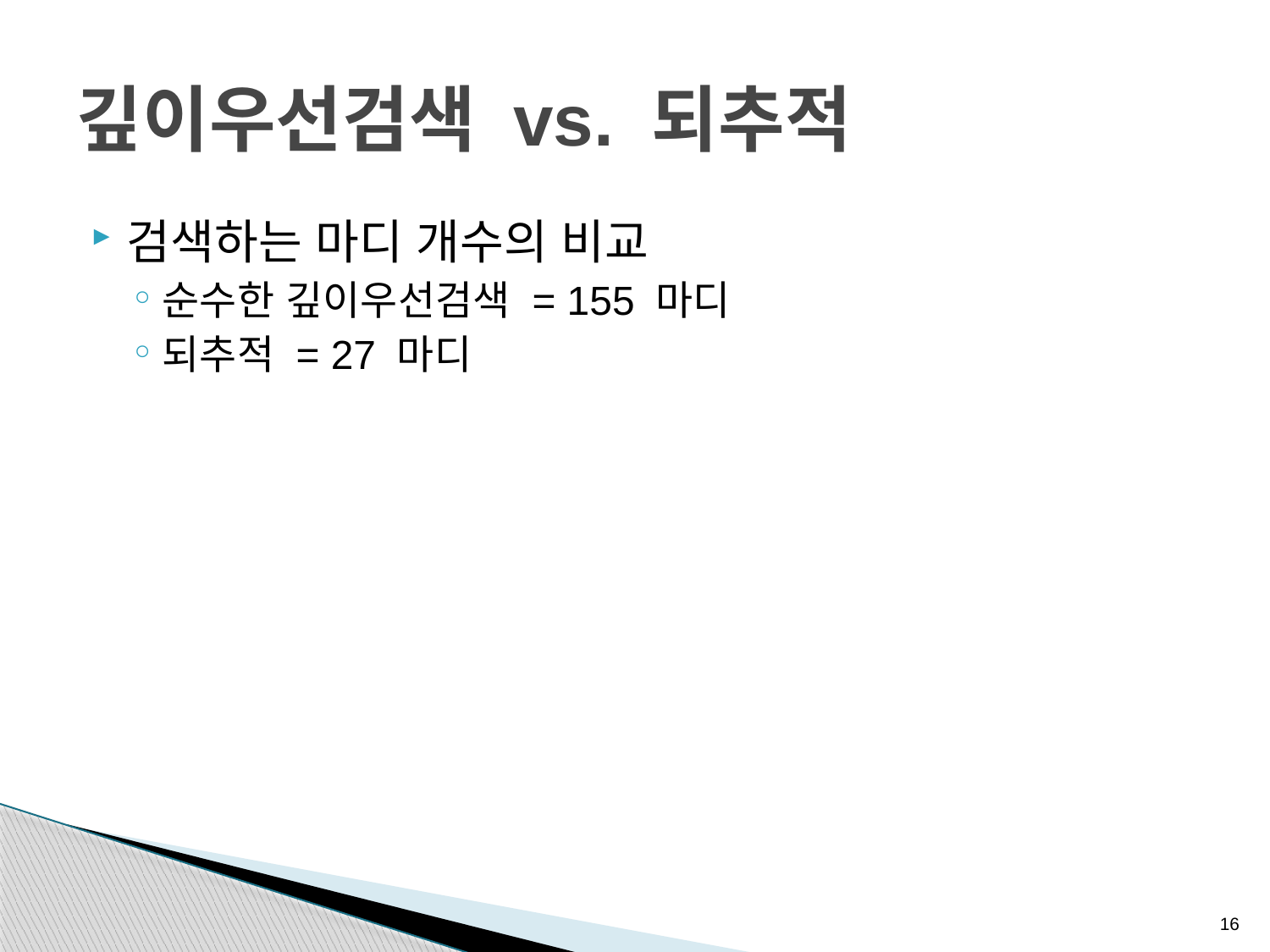

# 깊이우선검색 vs. 되추적
검색하는 마디 개수의 비교
순수한 깊이우선검색 = 155 마디
되추적 = 27 마디
16